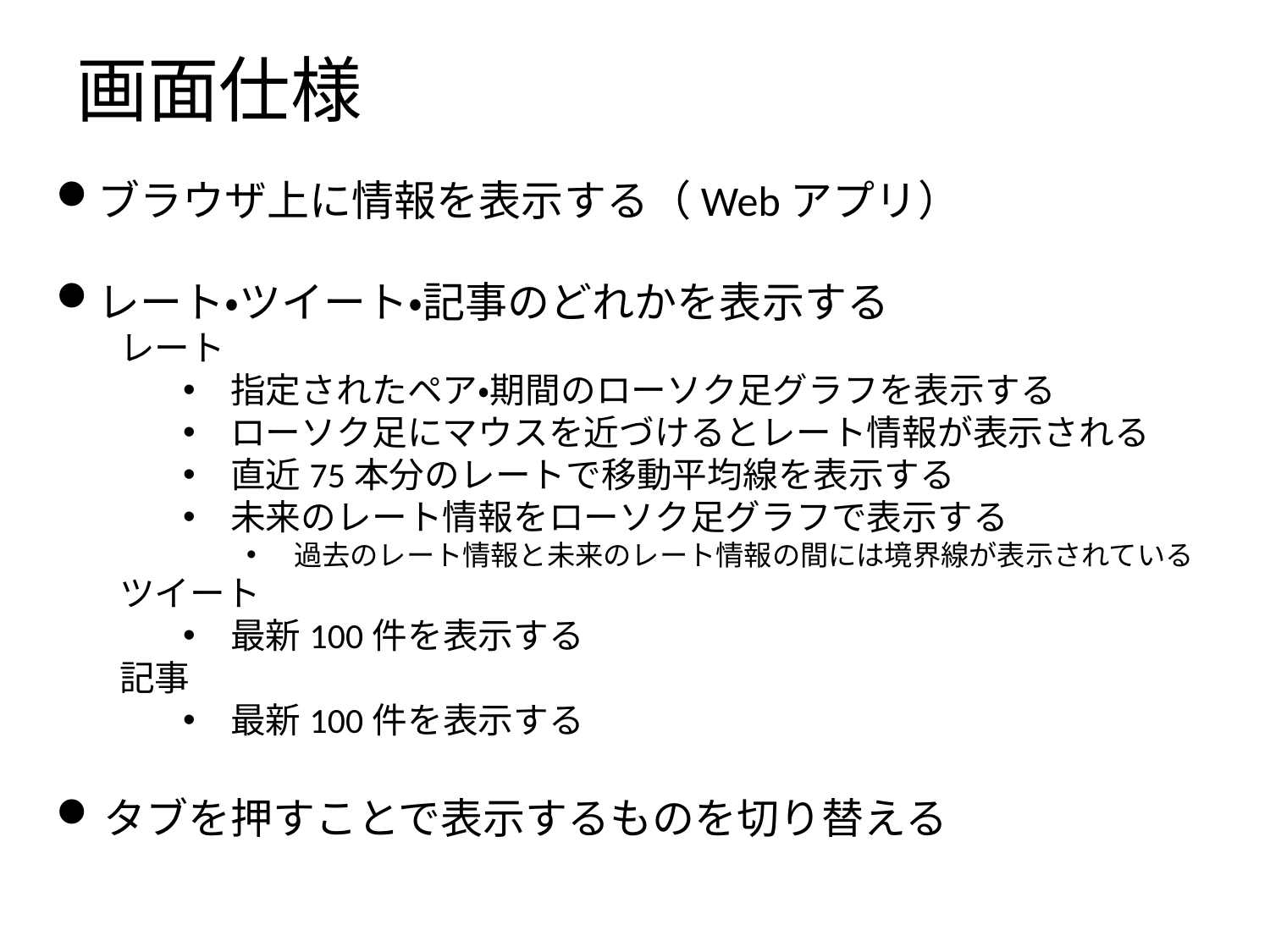

# 画面仕様
ブラウザ上に情報を表示する（Webアプリ）

レート・ツイート・記事のどれかを表示する
レート
指定されたペア・期間のローソク足グラフを表示する
ローソク足にマウスを近づけるとレート情報が表示される
直近75本分のレートで移動平均線を表示する
未来のレート情報をローソク足グラフで表示する
過去のレート情報と未来のレート情報の間には境界線が表示されている
ツイート
最新100件を表示する
記事
最新100件を表示する

タブを押すことで表示するものを切り替える